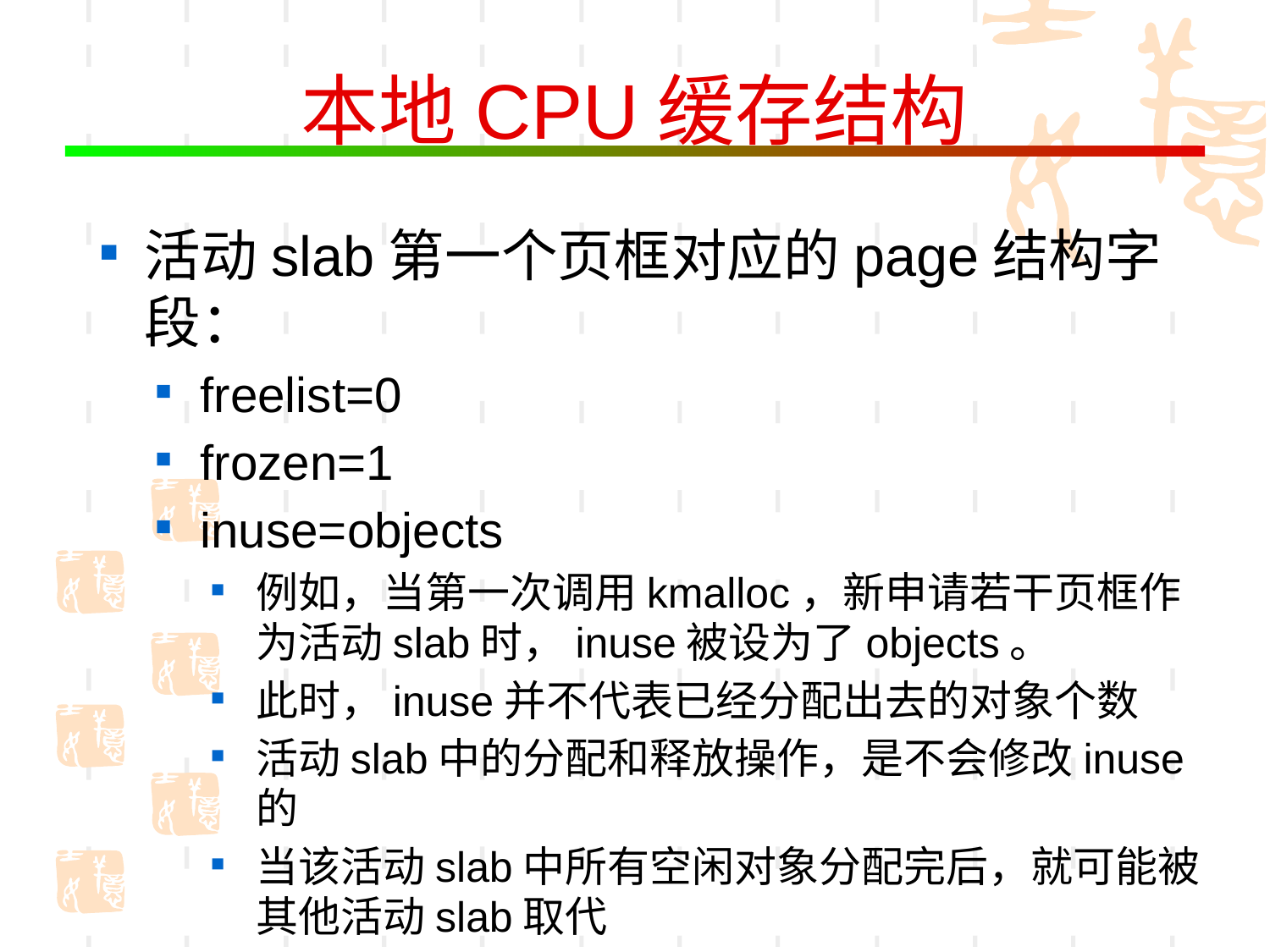

# 本地CPU缓存结构
活动slab第一个页框对应的page结构字段：
freelist=0
frozen=1
inuse=objects
例如，当第一次调用kmalloc，新申请若干页框作为活动slab时，inuse被设为了objects。
此时，inuse并不代表已经分配出去的对象个数
活动slab中的分配和释放操作，是不会修改inuse的
当该活动slab中所有空闲对象分配完后，就可能被其他活动slab取代
即，本地CPU缓存kmem_cache_cpu的page字段不再指向